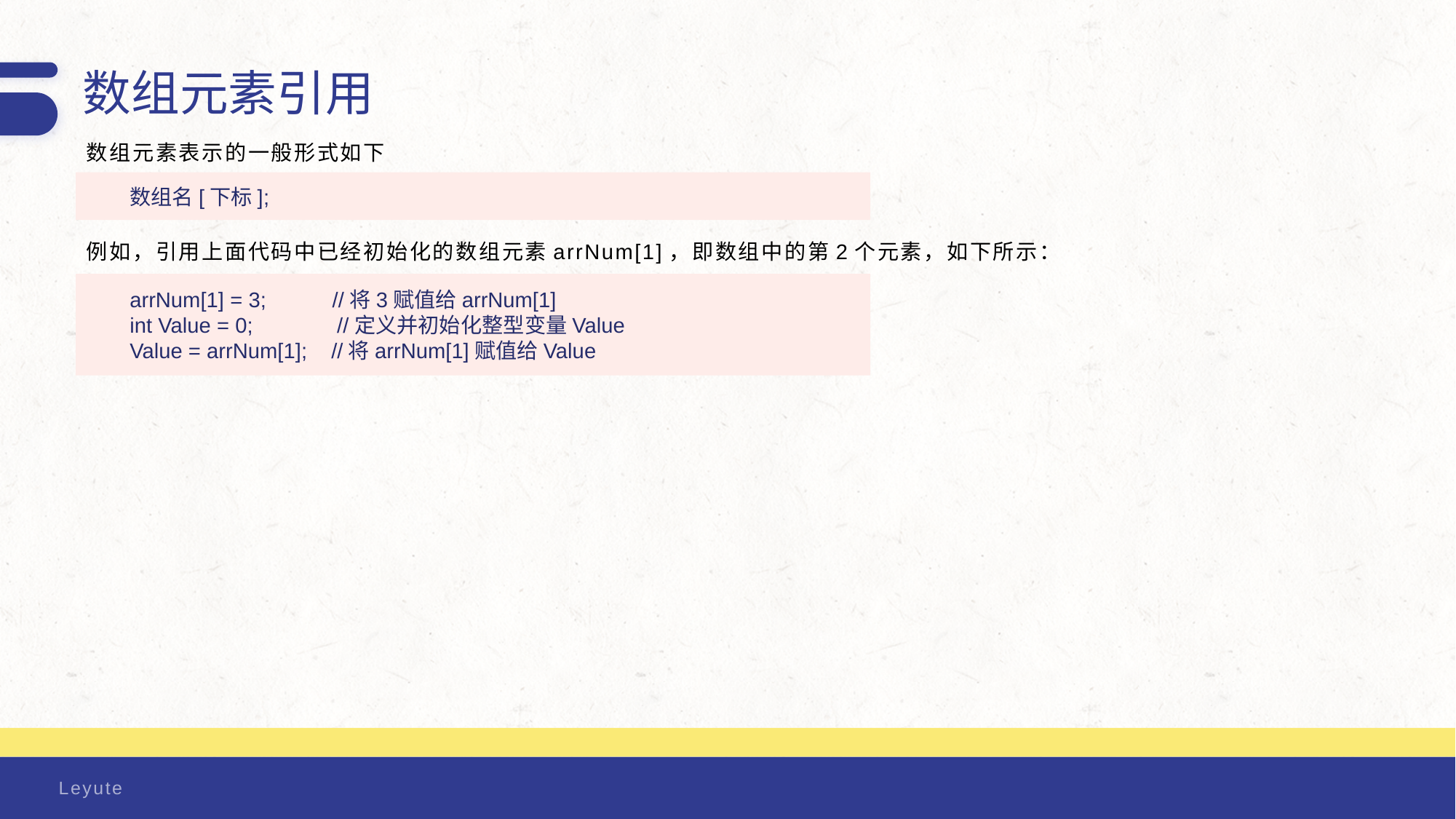

数组元素引用
数组元素表示的一般形式如下
数组名[下标];
例如，引用上面代码中已经初始化的数组元素arrNum[1]，即数组中的第2个元素，如下所示：
arrNum[1] = 3;           //将3赋值给arrNum[1]
int Value = 0;              //定义并初始化整型变量Value
Value = arrNum[1];    //将arrNum[1]赋值给Value